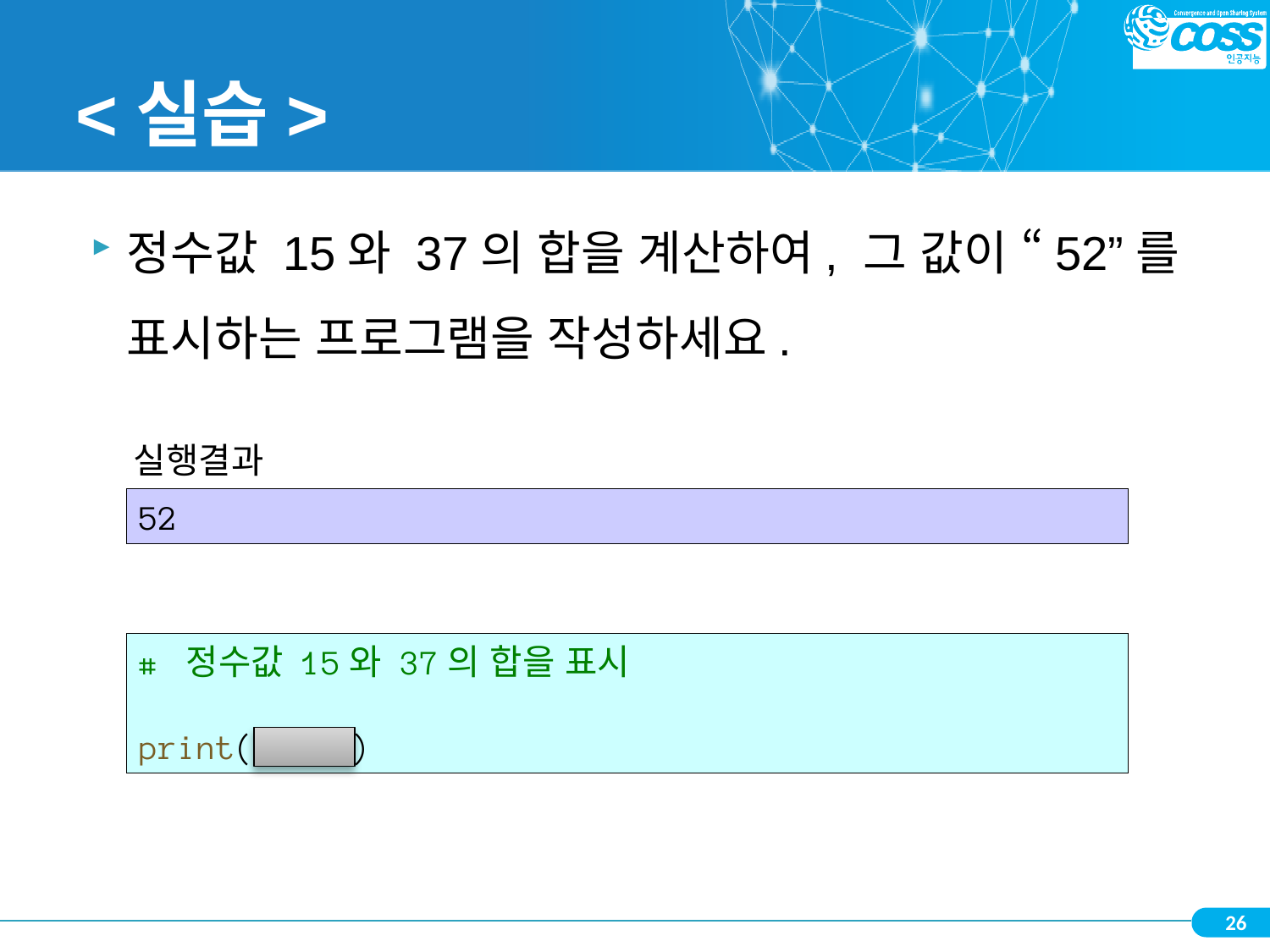

# <실습>
정수값 15와 37의 합을 계산하여, 그 값이 “52”를 표시하는 프로그램을 작성하세요.
실행결과
52
# 정수값 15와 37의 합을 표시
print(15+37)